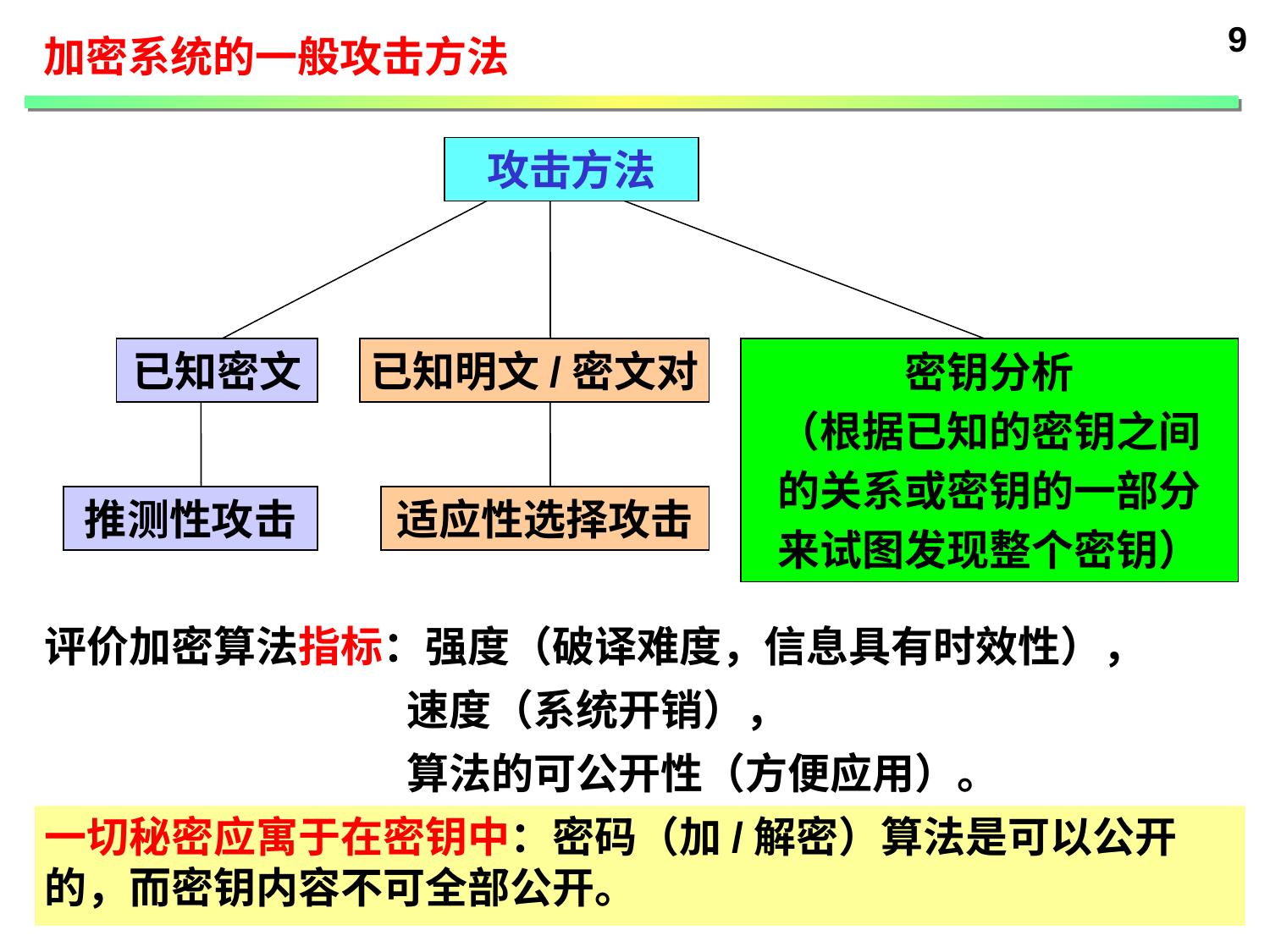

9
加密系统的一般攻击方法

攻击方法

已知密文
已知明文/密文对
密钥分析
（根据已知的密钥之间
的关系或密钥的一部分
来试图发现整个密钥）

推测性攻击
适应性选择攻击
评价加密算法指标：强度（破译难度，信息具有时效性），
                                     速度（系统开销），
                                     算法的可公开性（方便应用）。
一切秘密应寓于在密钥中：密码（加/解密）算法是可以公开的，而密钥内容不可全部公开。